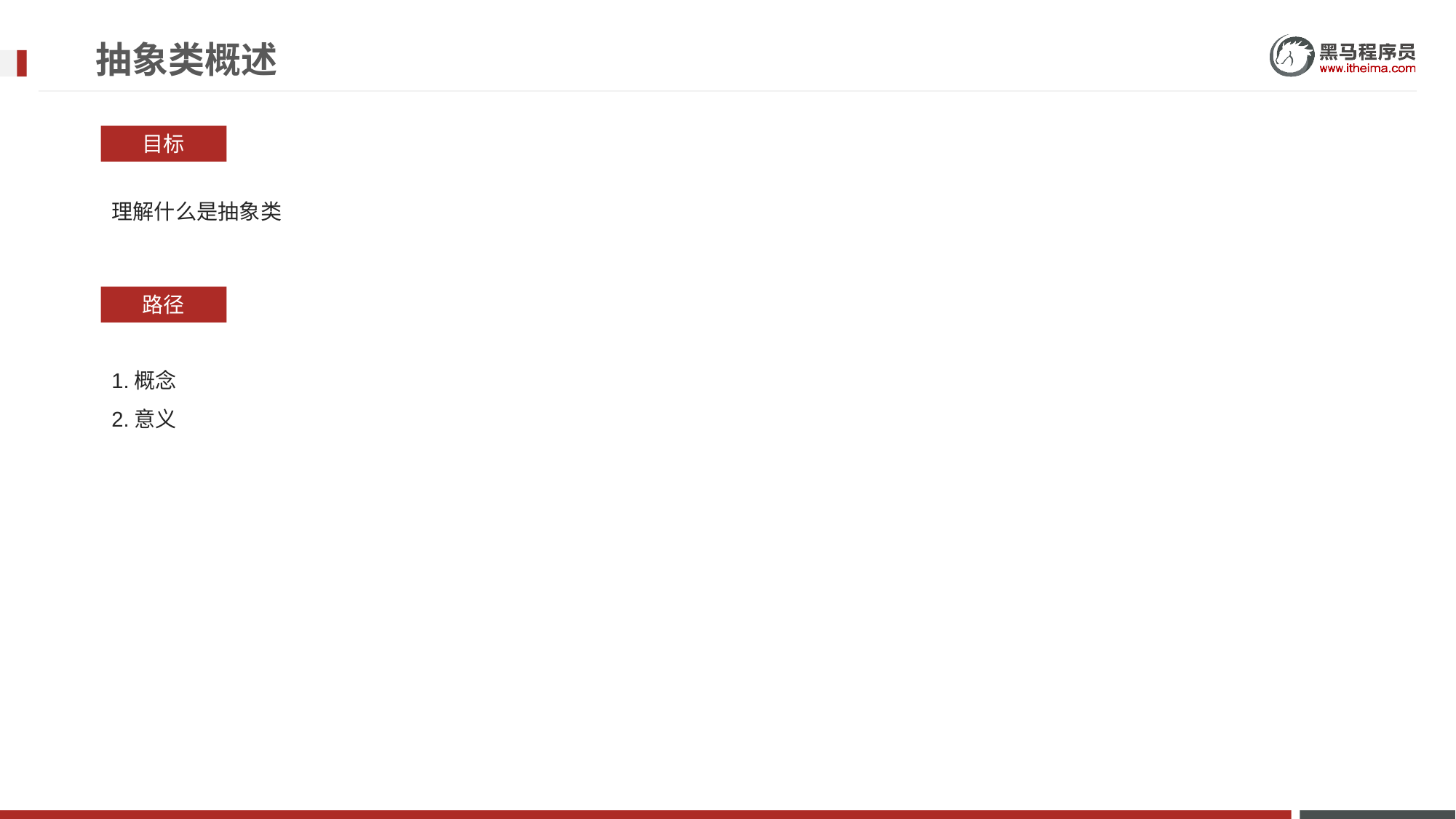

# 抽象类概述
目标
理解什么是抽象类
路径
1.概念
2.意义